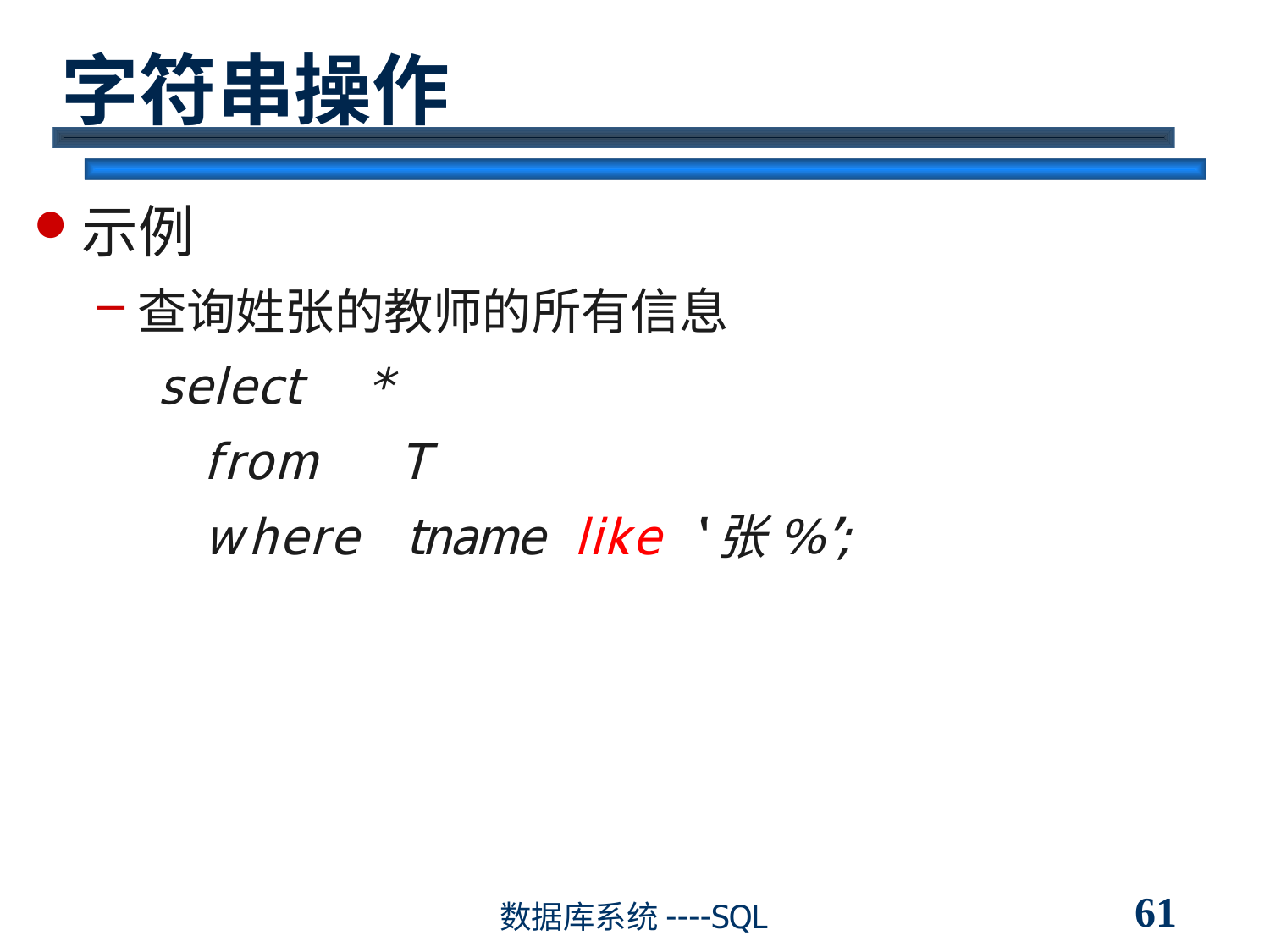

# 字符串操作
示例
查询姓张的教师的所有信息
    select    *
       from     T
       where   tname  like  ‘张%’;
61
数据库系统----SQL